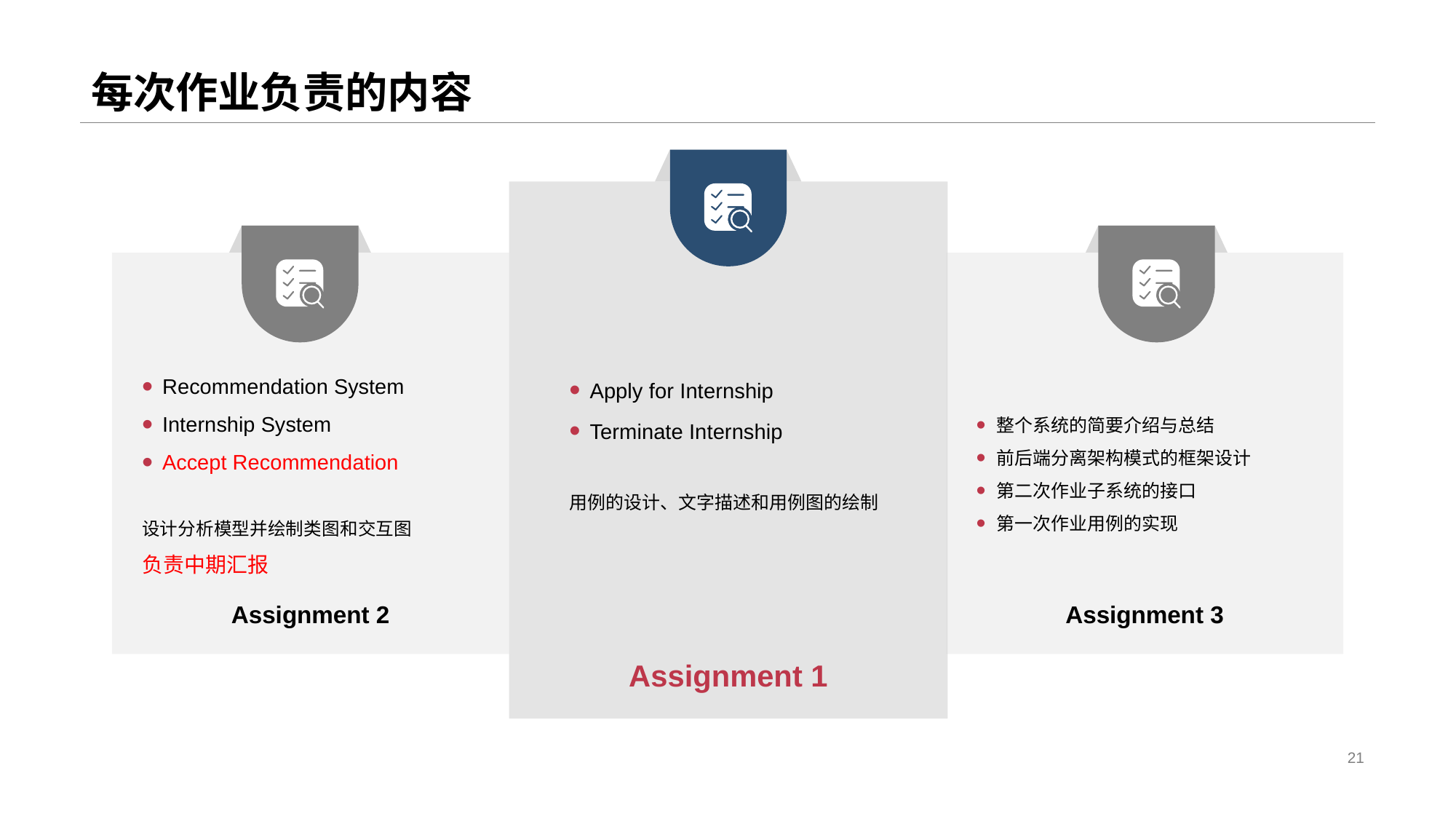

# 每次作业负责的内容

Assignment 1

Assignment 2

Assignment 3

Apply for Internship
Terminate Internship

用例的设计、文字描述和用例图的绘制
Recommendation System
Internship System
Accept Recommendation

设计分析模型并绘制类图和交互图
负责中期汇报
整个系统的简要介绍与总结
前后端分离架构模式的框架设计
第二次作业子系统的接口
第一次作业用例的实现
21